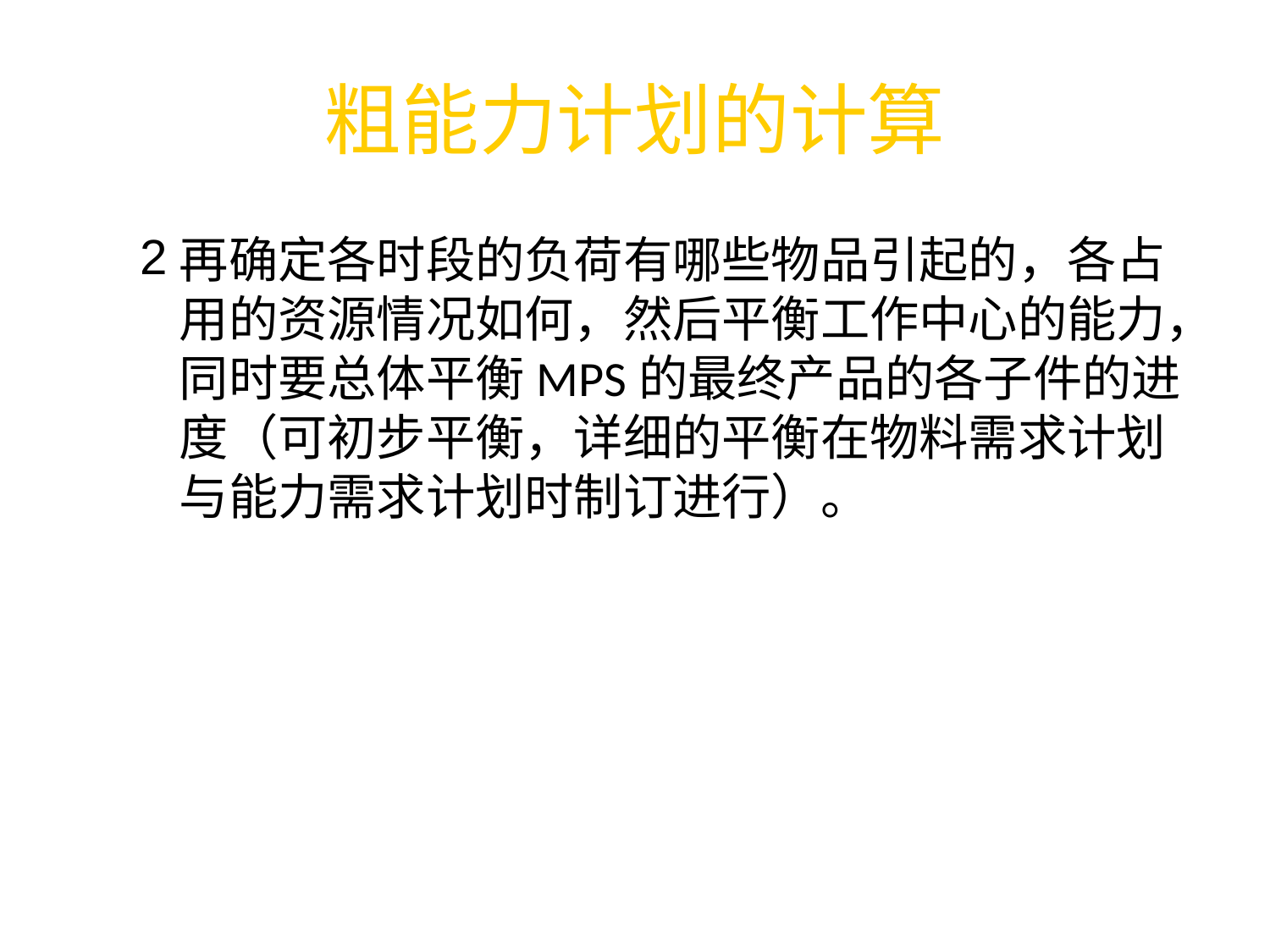

# 粗能力计划的计算
再确定各时段的负荷有哪些物品引起的，各占用的资源情况如何，然后平衡工作中心的能力，同时要总体平衡MPS的最终产品的各子件的进度（可初步平衡，详细的平衡在物料需求计划与能力需求计划时制订进行）。